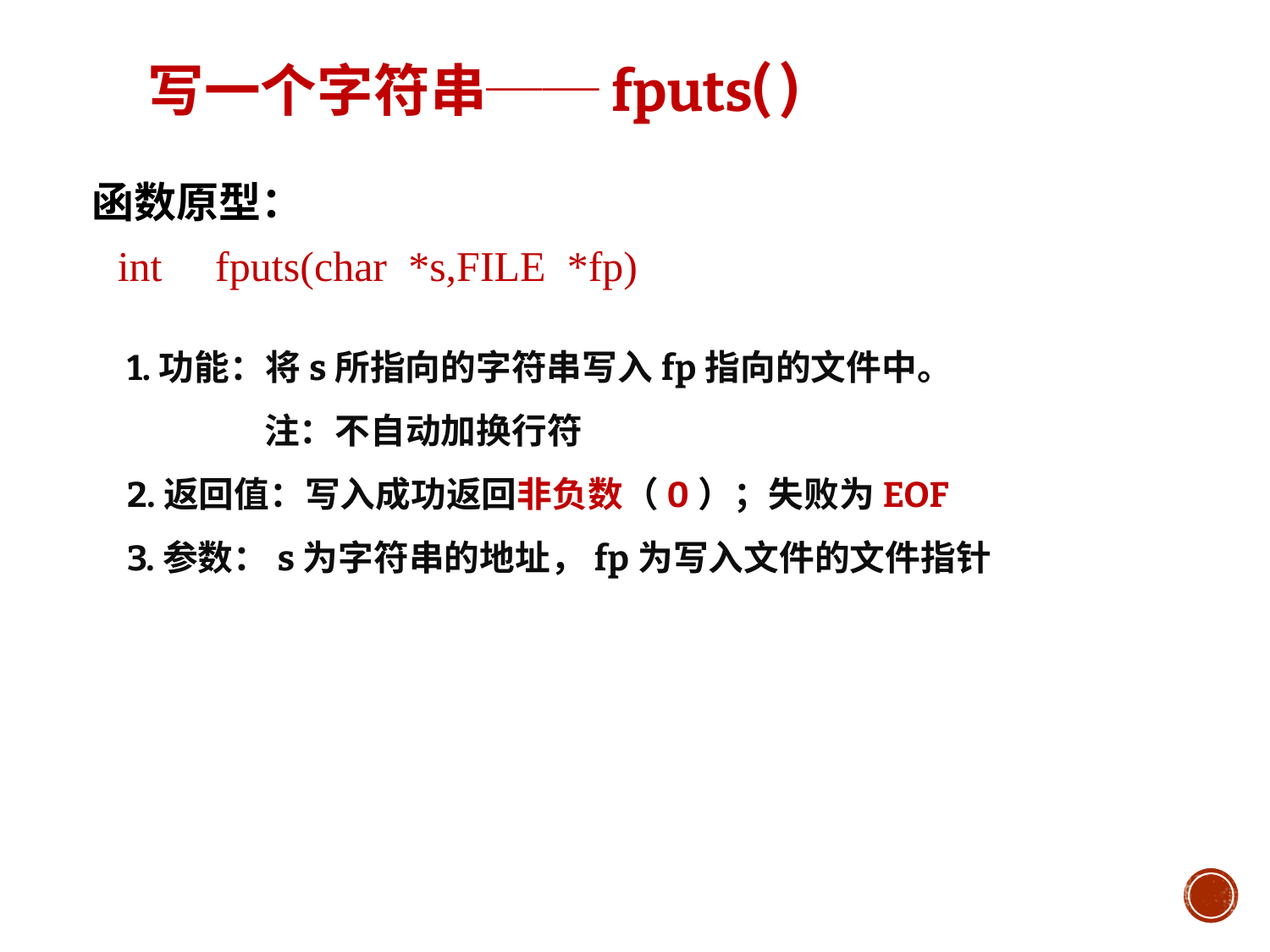

# 写一个字符串──fputs( )
函数原型：
int     fputs(char  *s,FILE  *fp)
1.功能：将s所指向的字符串写入fp指向的文件中。
                注：不自动加换行符
2.返回值：写入成功返回非负数（0）；失败为EOF
3.参数：s为字符串的地址，fp为写入文件的文件指针